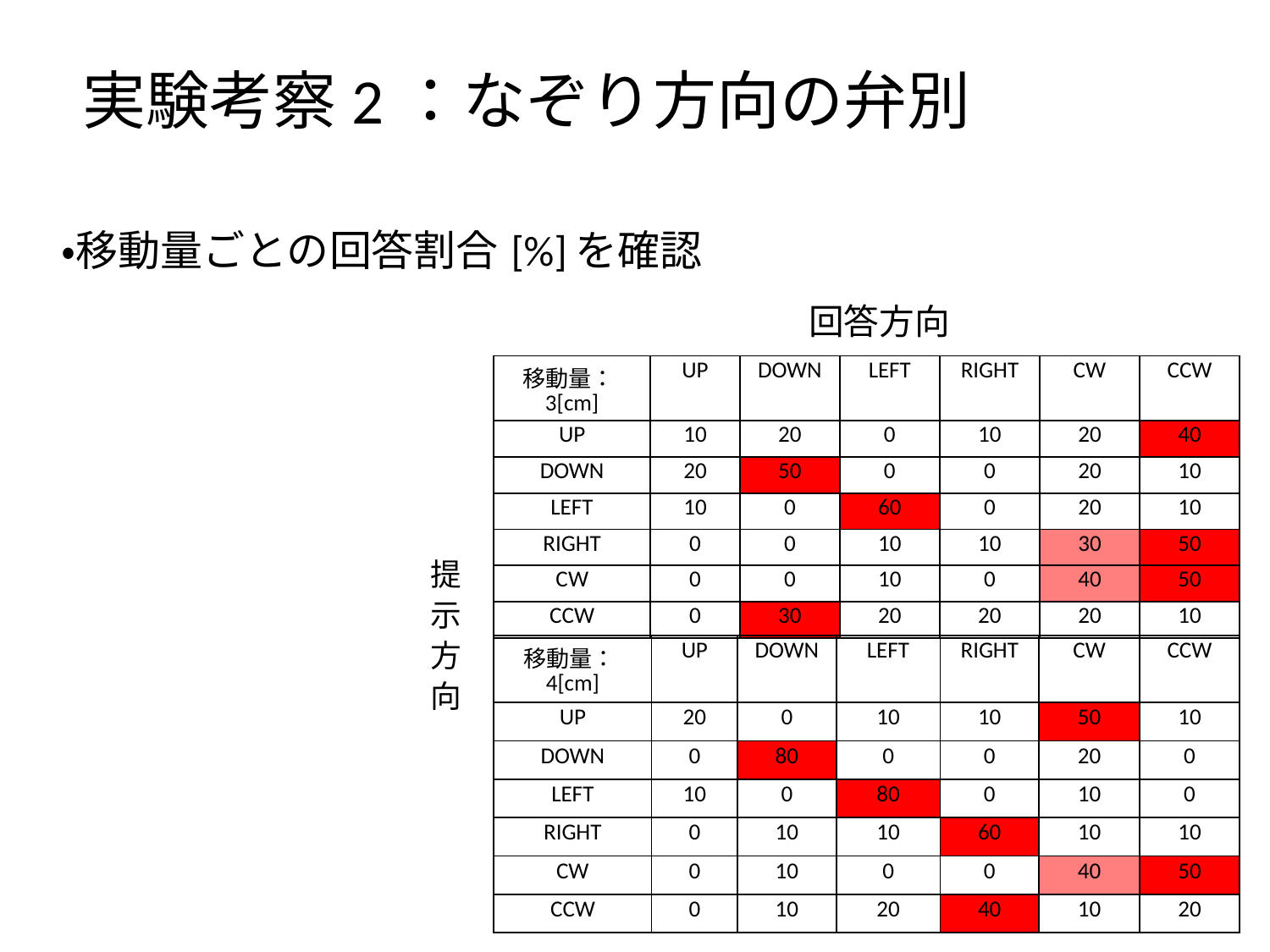

実験考察2：なぞり方向の弁別
・移動量ごとの回答割合[%]を確認
回答方向
| 移動量：3[cm] | UP | DOWN | LEFT | RIGHT | CW | CCW |
| --- | --- | --- | --- | --- | --- | --- |
| UP | 10 | 20 | 0 | 10 | 20 | 40 |
| DOWN | 20 | 50 | 0 | 0 | 20 | 10 |
| LEFT | 10 | 0 | 60 | 0 | 20 | 10 |
| RIGHT | 0 | 0 | 10 | 10 | 30 | 50 |
| CW | 0 | 0 | 10 | 0 | 40 | 50 |
| CCW | 0 | 30 | 20 | 20 | 20 | 10 |
提示方向
| 移動量：4[cm] | UP | DOWN | LEFT | RIGHT | CW | CCW |
| --- | --- | --- | --- | --- | --- | --- |
| UP | 20 | 0 | 10 | 10 | 50 | 10 |
| DOWN | 0 | 80 | 0 | 0 | 20 | 0 |
| LEFT | 10 | 0 | 80 | 0 | 10 | 0 |
| RIGHT | 0 | 10 | 10 | 60 | 10 | 10 |
| CW | 0 | 10 | 0 | 0 | 40 | 50 |
| CCW | 0 | 10 | 20 | 40 | 10 | 20 |